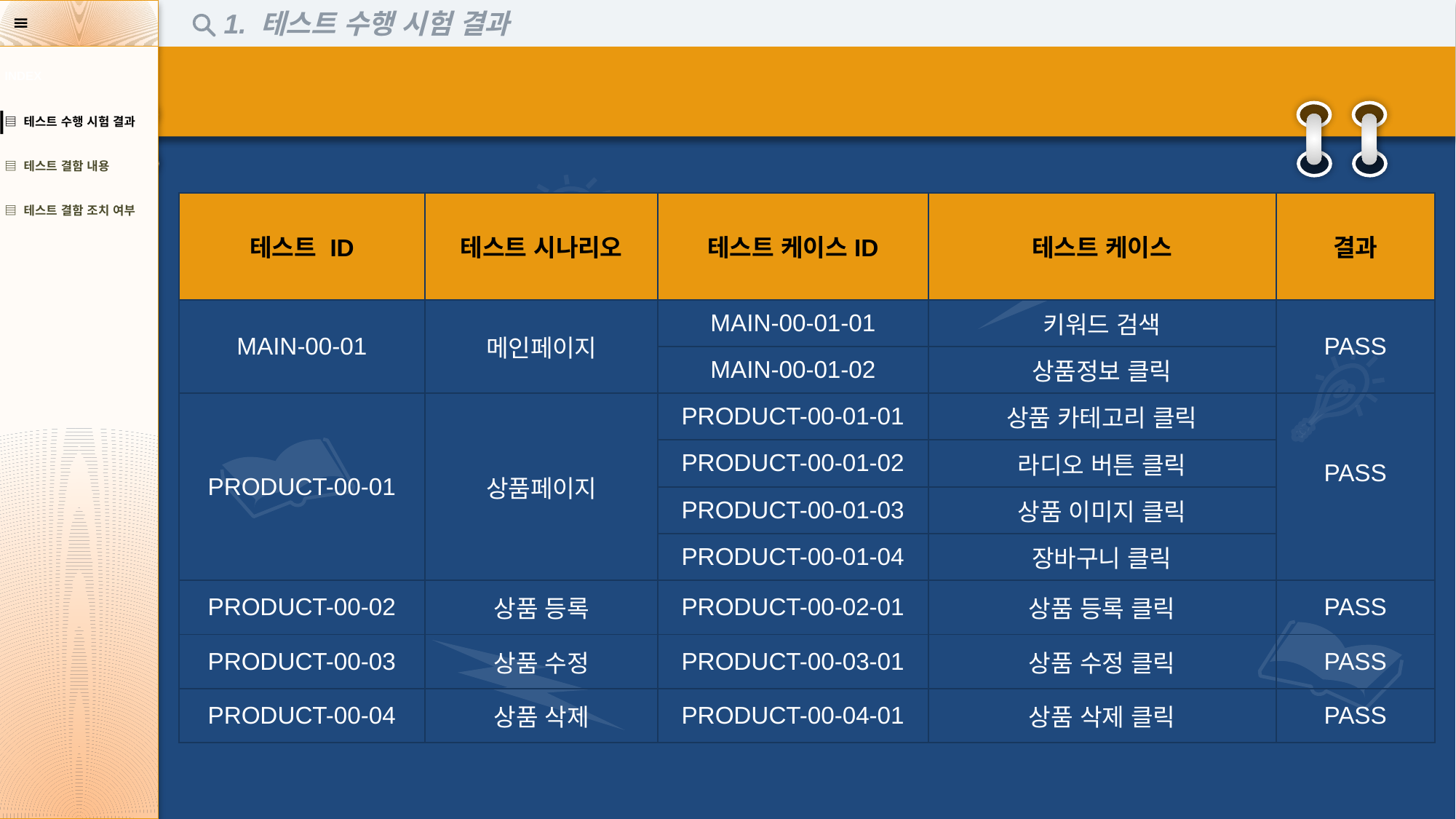

1. 테스트 수행 시험 결과

| INDEX |
| --- |
| ▤ 테스트 수행 시험 결과 |
| ▤ 테스트 결함 내용 |
| ▤ 테스트 결함 조치 여부 |

| 테스트 ID | 테스트 시나리오 | 테스트 케이스ID | 테스트 케이스 | 결과 |
| --- | --- | --- | --- | --- |
| MAIN-00-01 | 메인페이지 | MAIN-00-01-01 | 키워드 검색 | PASS |
|  |  | MAIN-00-01-02 | 상품정보 클릭 |  |
| PRODUCT-00-01 | 상품페이지 | PRODUCT-00-01-01 | 상품 카테고리 클릭 | PASS |
|  |  | PRODUCT-00-01-02 | 라디오 버튼 클릭 |  |
|  |  | PRODUCT-00-01-03 | 상품 이미지 클릭 |  |
|  |  | PRODUCT-00-01-04 | 장바구니 클릭 |  |
| PRODUCT-00-02 | 상품 등록 | PRODUCT-00-02-01 | 상품 등록 클릭 | PASS |
| PRODUCT-00-03 | 상품 수정 | PRODUCT-00-03-01 | 상품 수정 클릭 | PASS |
| PRODUCT-00-04 | 상품 삭제 | PRODUCT-00-04-01 | 상품 삭제 클릭 | PASS |